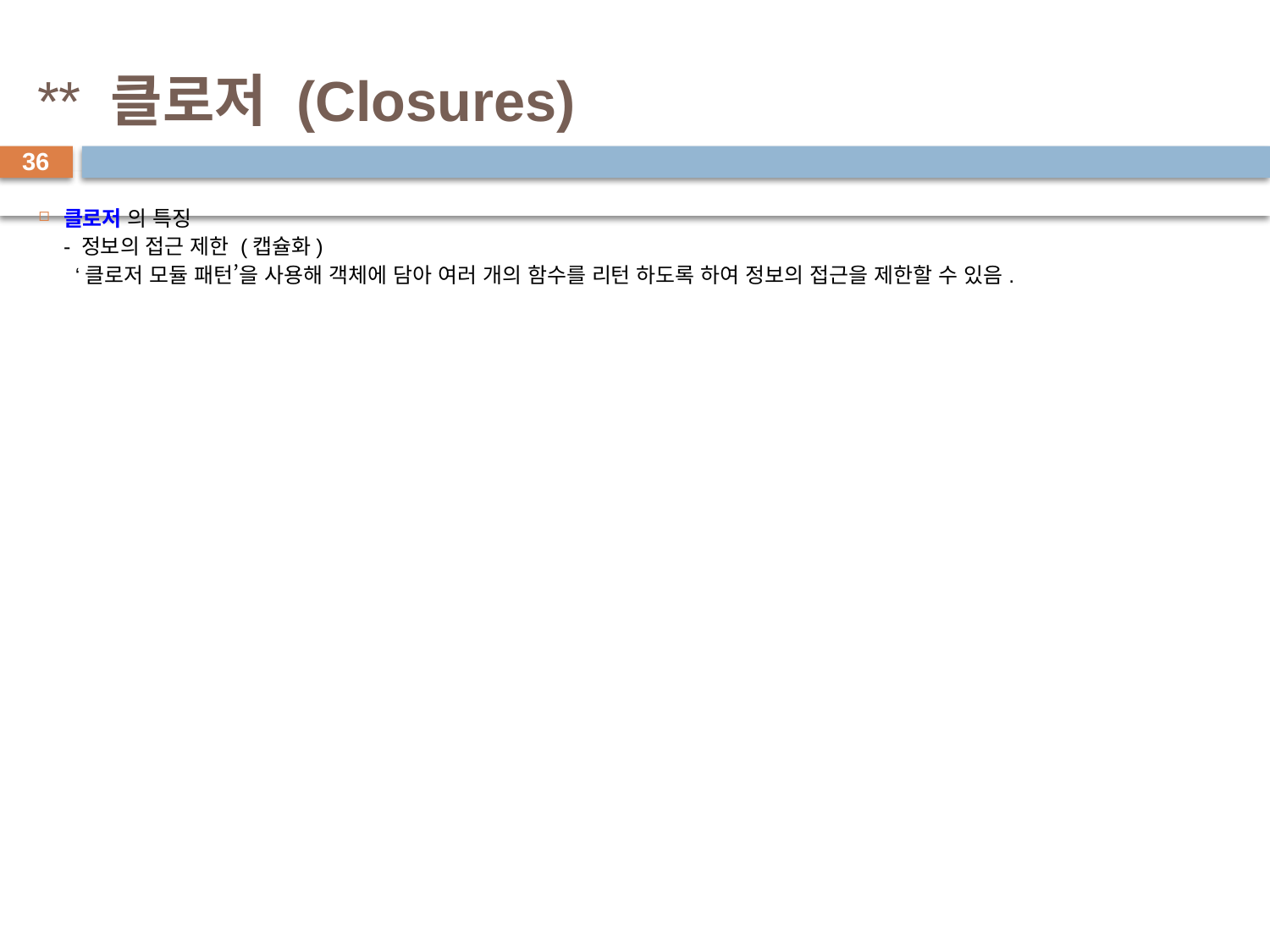

# ** 클로저 (Closures)
36
클로저 의 특징
- 정보의 접근 제한 (캡슐화)
  ‘클로저 모듈 패턴’을 사용해 객체에 담아 여러 개의 함수를 리턴 하도록 하여 정보의 접근을 제한할 수 있음.